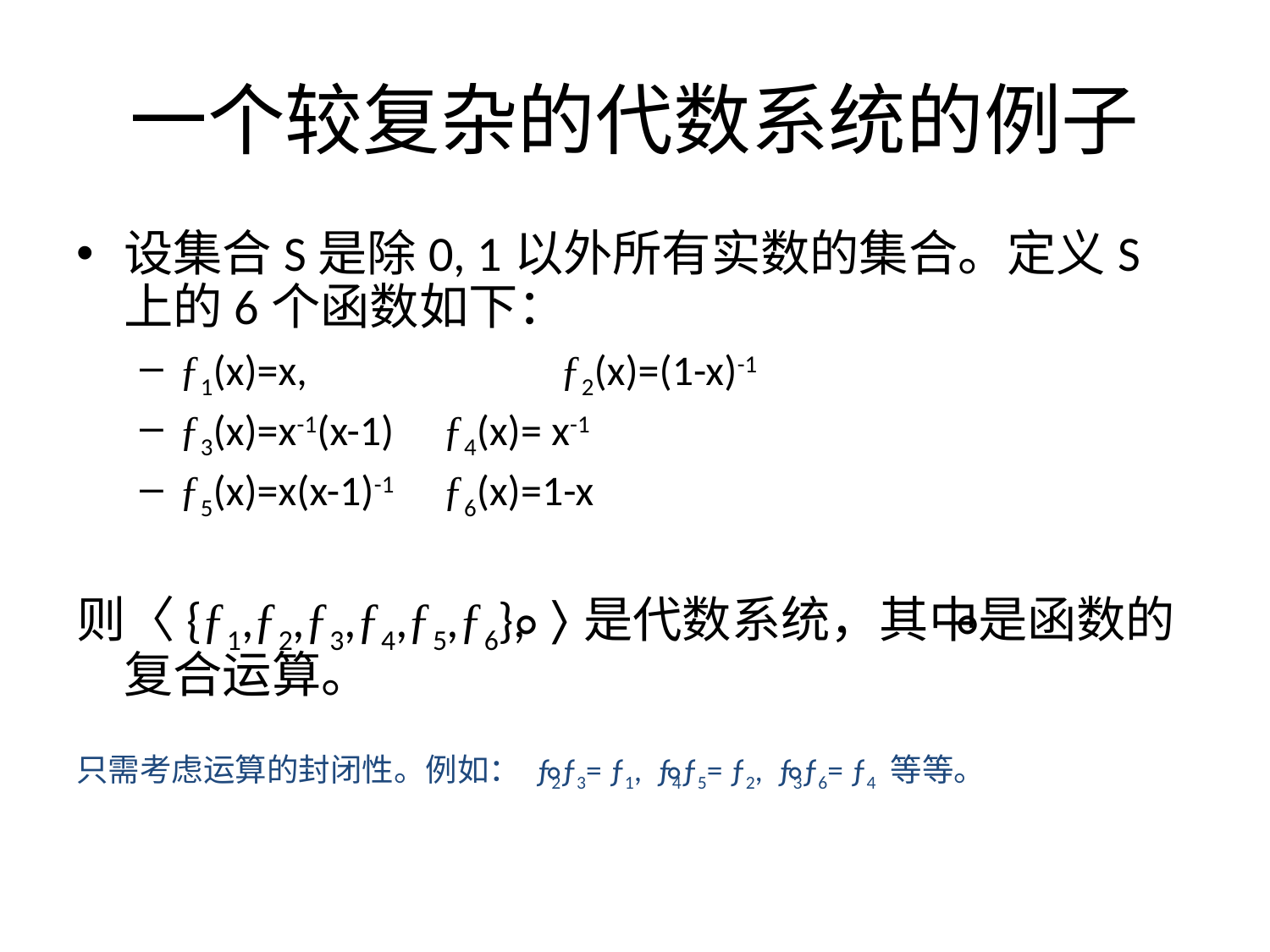

# 一个较复杂的代数系统的例子
设集合S是除0, 1以外所有实数的集合。定义S上的6个函数如下：
ƒ1(x)=x, 		ƒ2(x)=(1-x)-1
ƒ3(x)=x-1(x-1)	 ƒ4(x)= x-1
ƒ5(x)=x(x-1)-1	 ƒ6(x)=1-x

则〈{ƒ1,ƒ2,ƒ3,ƒ4,ƒ5,ƒ6}, ⃘ 〉是代数系统，其中⃘是函数的复合运算。

只需考虑运算的封闭性。例如： ƒ2⃘ƒ3= ƒ1,  ƒ4⃘ƒ5= ƒ2,  ƒ3⃘ƒ6= ƒ4 等等。